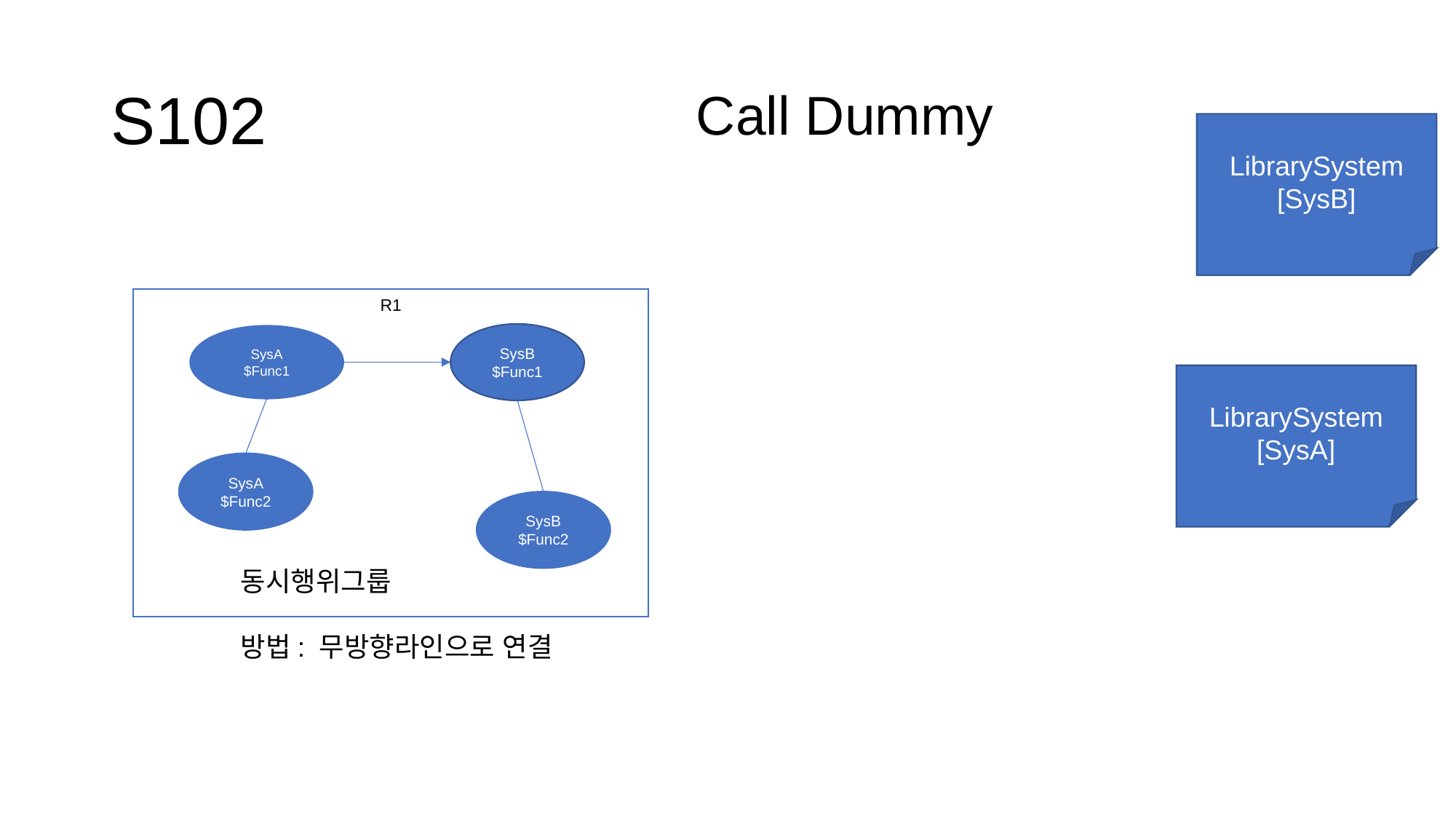

# S102
Call Dummy
LibrarySystem
[SysB]
R1
SysA
$Func1
SysA
$Func2
SysB
$Func2
SysB
$Func1
LibrarySystem
[SysA]
동시행위그룹

방법: 무방향라인으로 연결